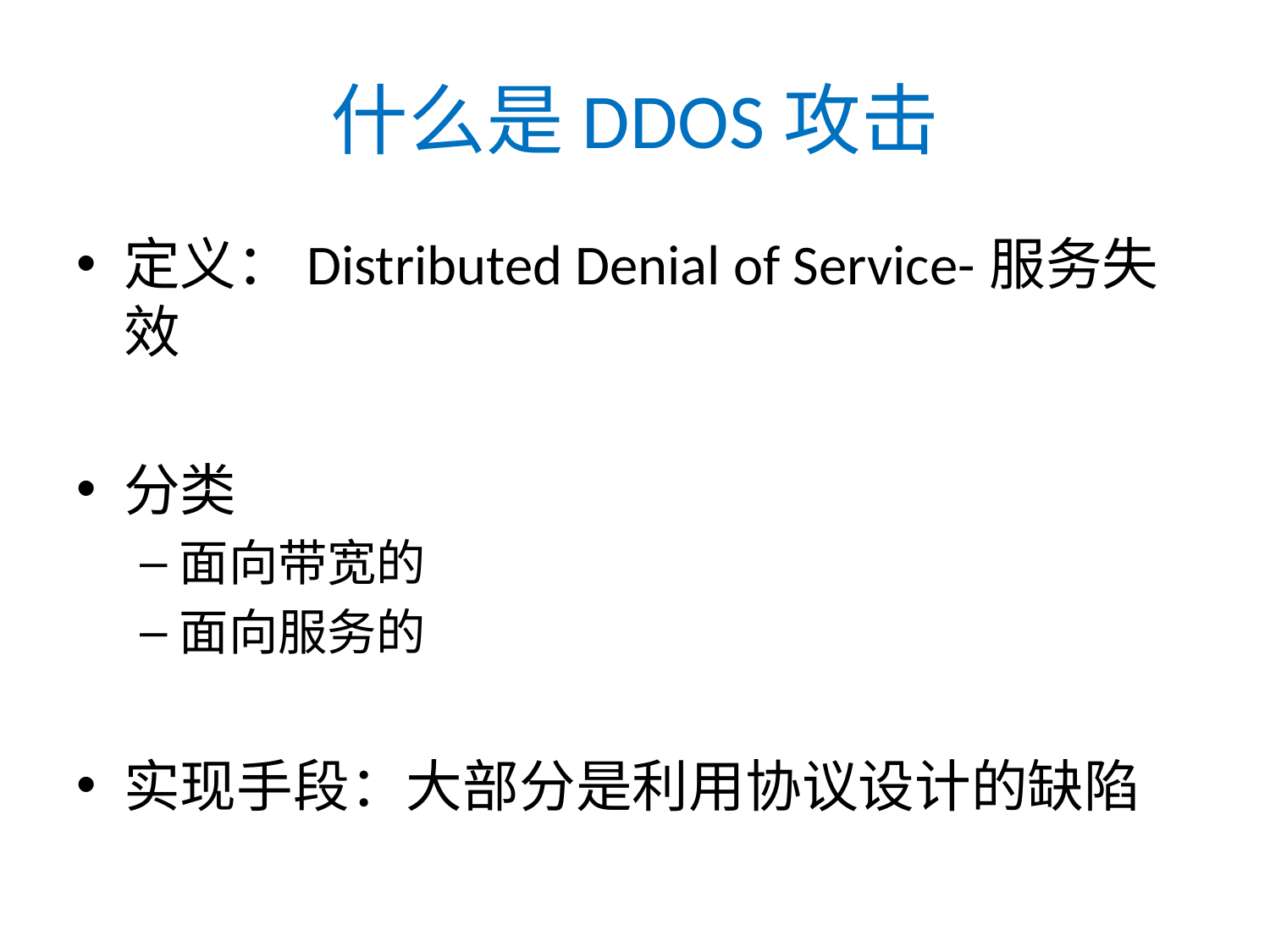

# 什么是DDOS攻击
定义：Distributed Denial of Service-服务失效

分类
面向带宽的
面向服务的

实现手段：大部分是利用协议设计的缺陷